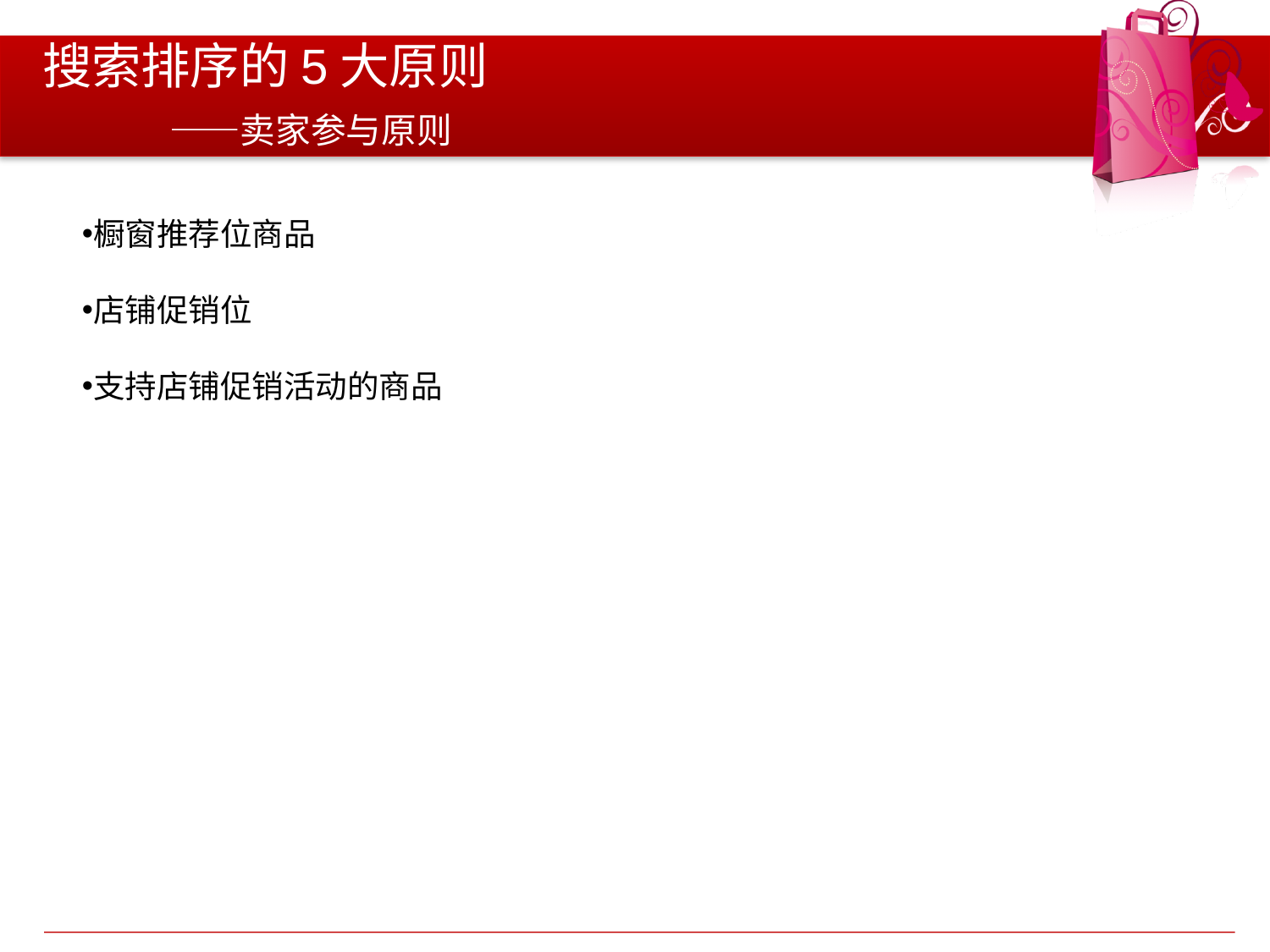

# 搜索排序的5大原则 ——卖家参与原则

橱窗推荐位商品

店铺促销位

支持店铺促销活动的商品